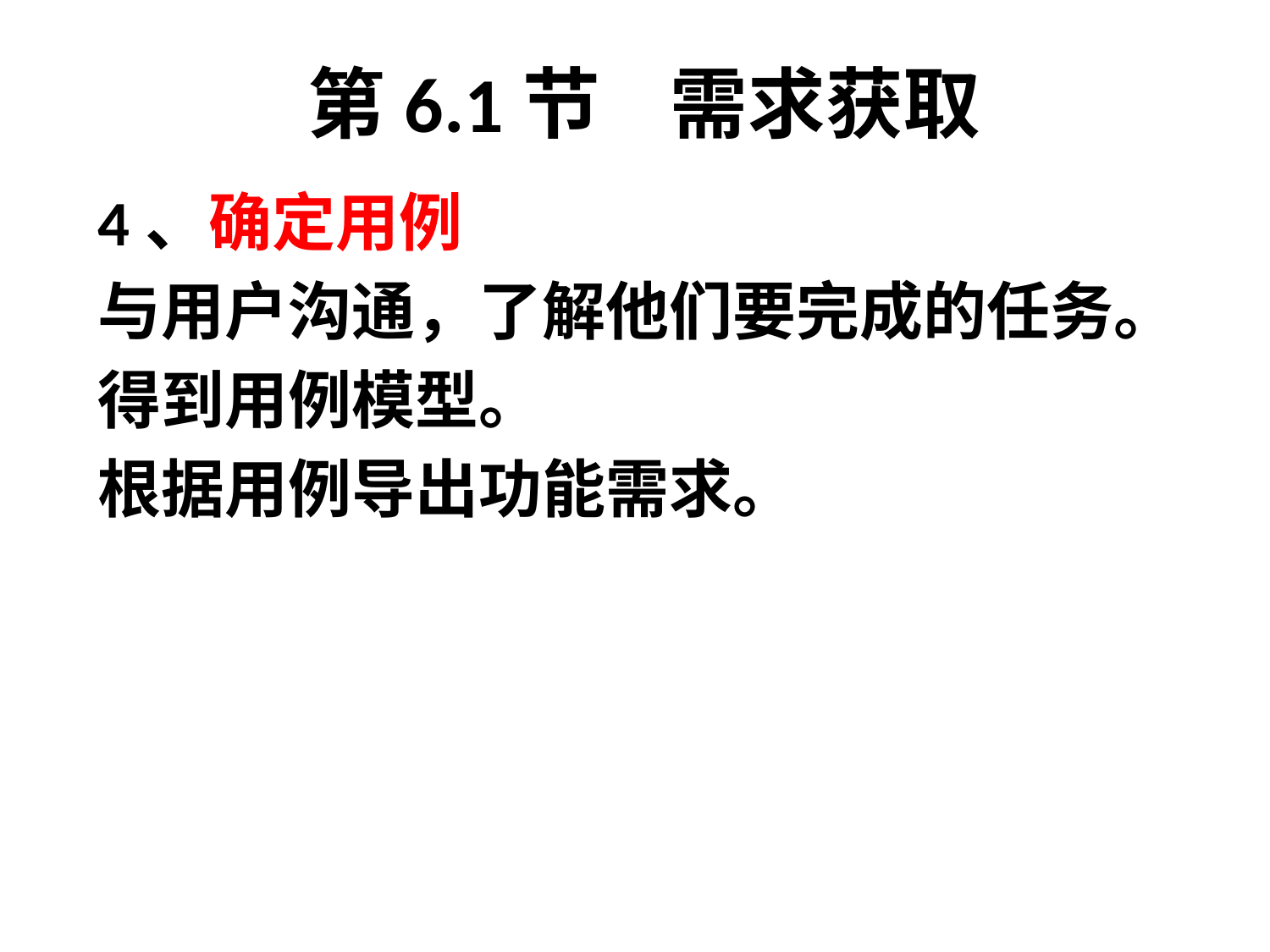

# 第6.1节    需求获取
4、确定用例
与用户沟通，了解他们要完成的任务。
得到用例模型。
根据用例导出功能需求。